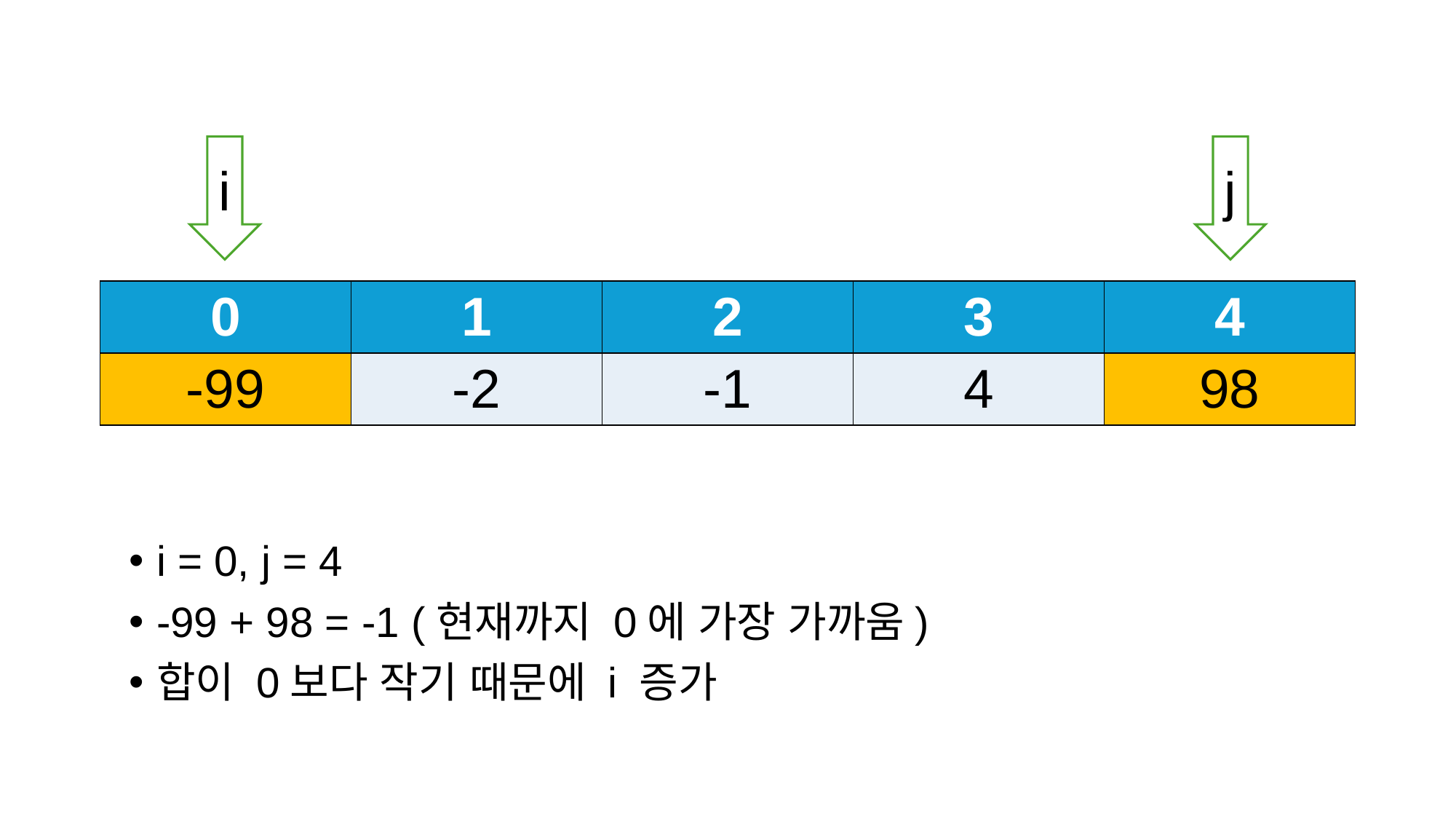

j
i
| 0 | 1 | 2 | 3 | 4 |
| --- | --- | --- | --- | --- |
| -99 | -2 | -1 | 4 | 98 |
i = 0, j = 4
-99 + 98 = -1 (현재까지 0에 가장 가까움)
합이 0보다 작기 때문에 i 증가